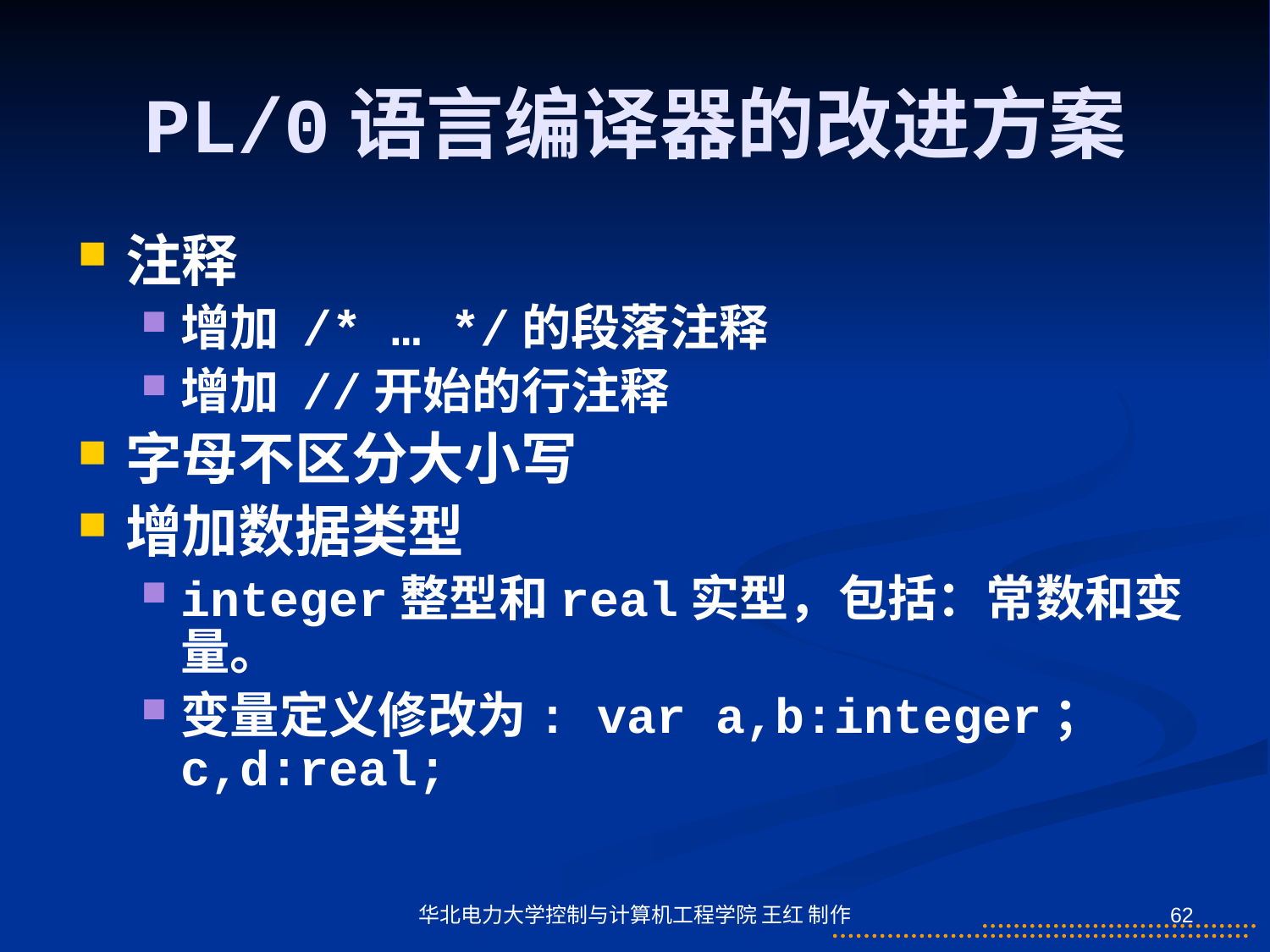

# PL/0语言编译器的改进方案
注释
增加 /* … */的段落注释
增加 //开始的行注释
字母不区分大小写
增加数据类型
integer整型和real实型，包括：常数和变量。
变量定义修改为: var a,b:integer；c,d:real;
华北电力大学控制与计算机工程学院 王红 制作
62